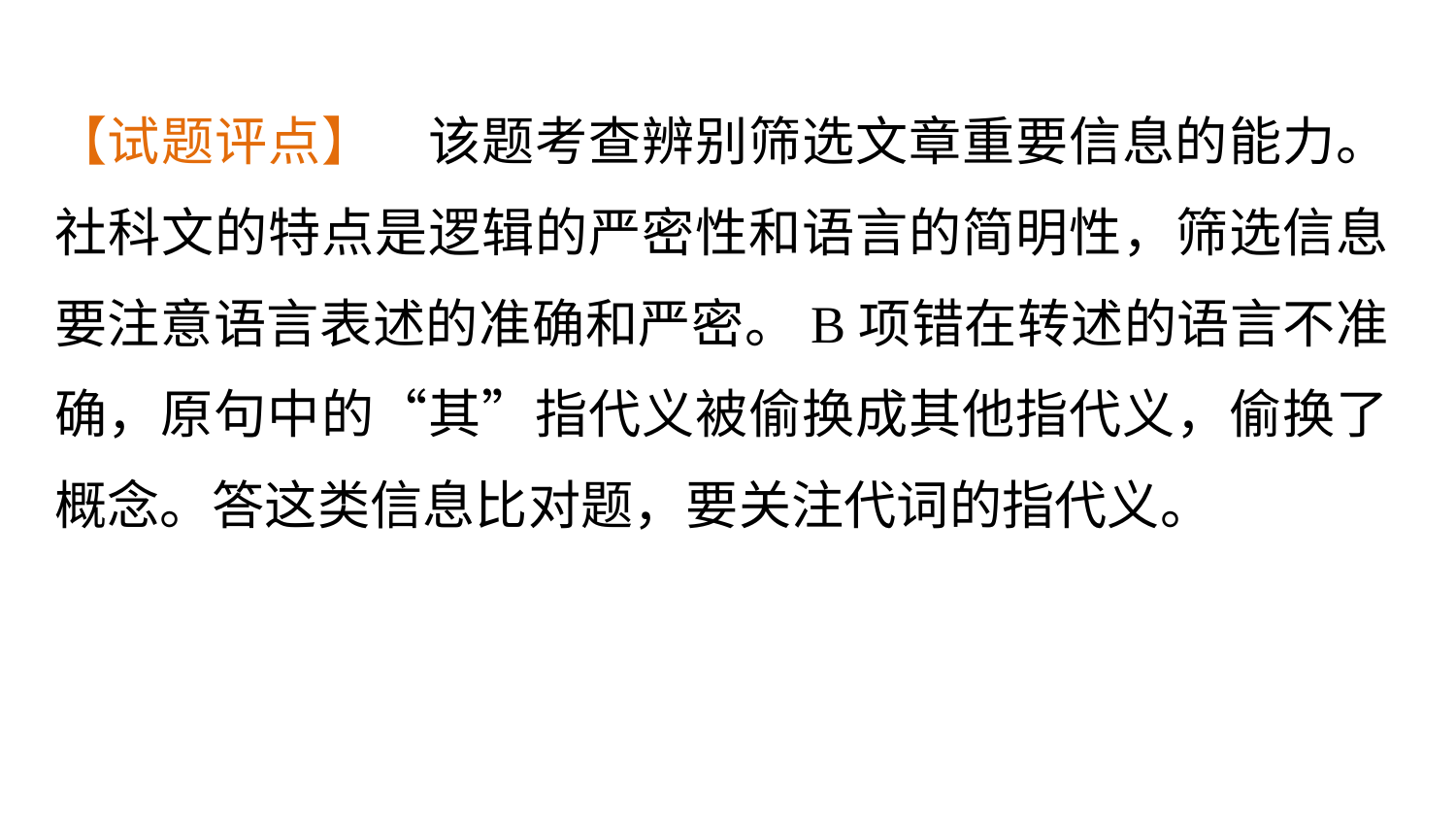

【试题评点】　该题考查辨别筛选文章重要信息的能力。社科文的特点是逻辑的严密性和语言的简明性，筛选信息要注意语言表述的准确和严密。B项错在转述的语言不准确，原句中的“其”指代义被偷换成其他指代义，偷换了概念。答这类信息比对题，要关注代词的指代义。